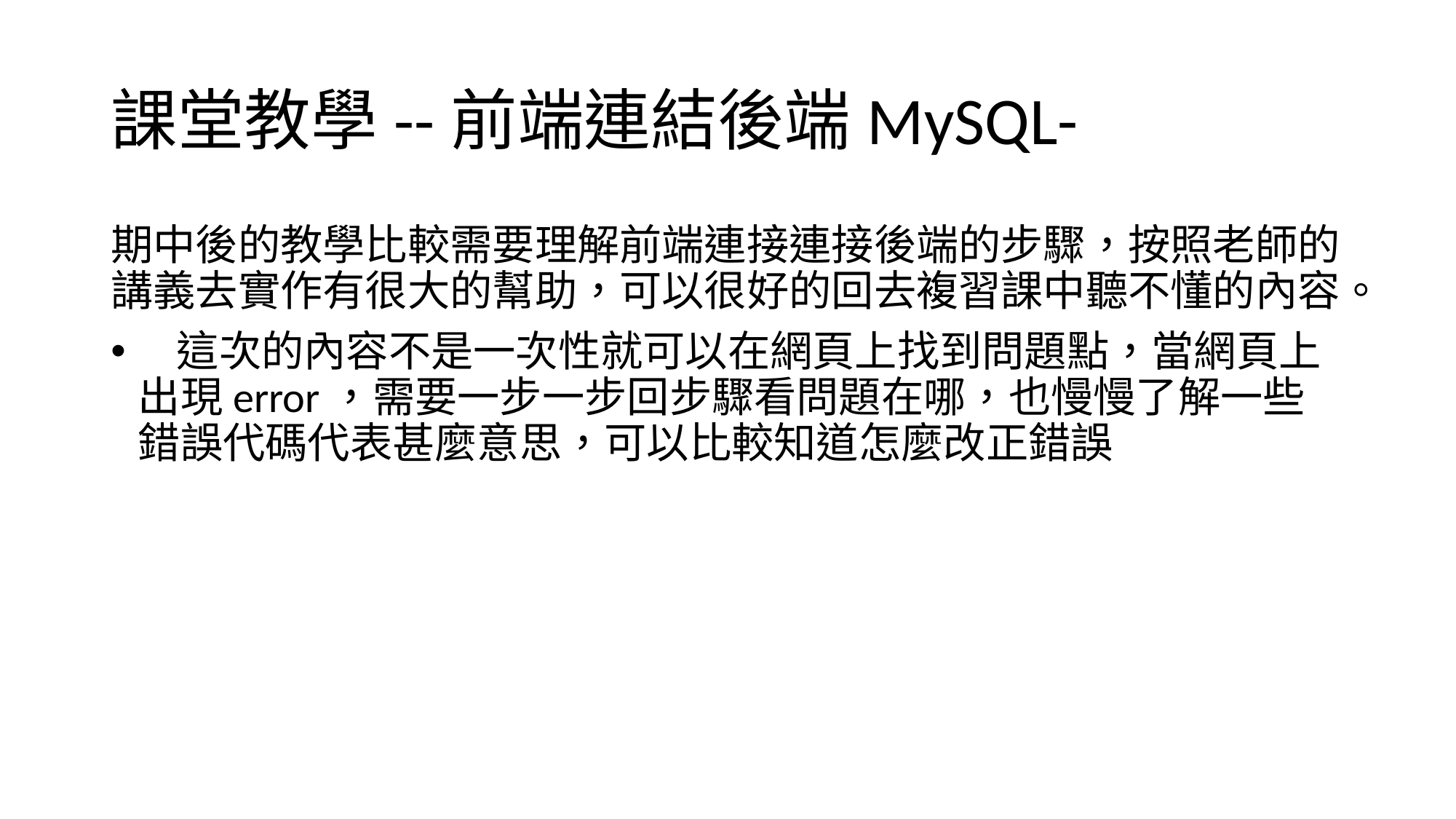

# 課堂教學--前端連結後端MySQL-
期中後的教學比較需要理解前端連接連接後端的步驟，按照老師的講義去實作有很大的幫助，可以很好的回去複習課中聽不懂的內容。
   這次的內容不是一次性就可以在網頁上找到問題點，當網頁上出現error，需要一步一步回步驟看問題在哪，也慢慢了解一些錯誤代碼代表甚麼意思，可以比較知道怎麼改正錯誤